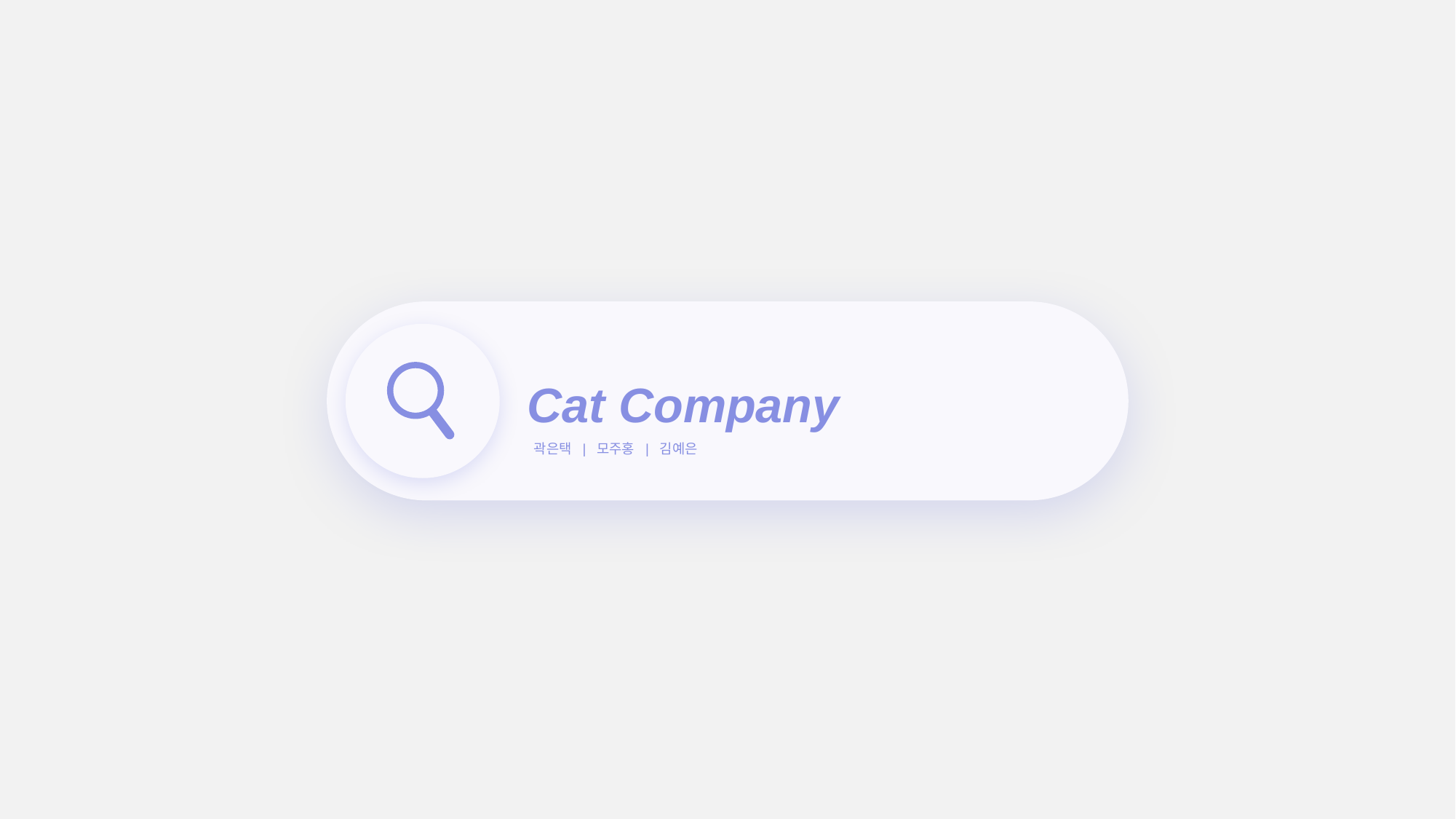

Cat Company
 곽은택  |  모주홍  |  김예은